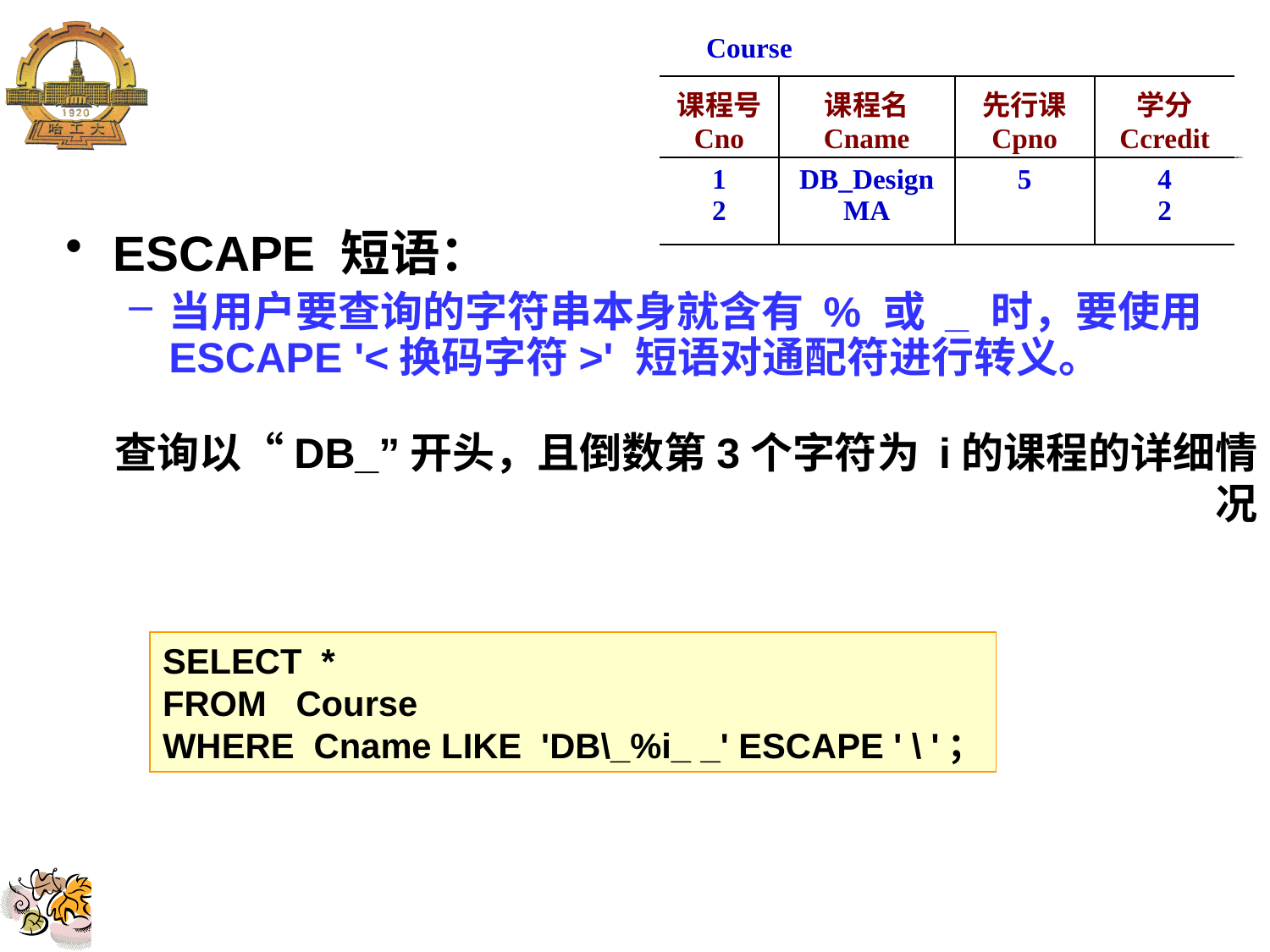

Course
| 课程号 Cno | 课程名 Cname | 先行课 Cpno | 学分 Ccredit |
| --- | --- | --- | --- |
| 1 2 | DB\_Design MA | 5 | 4 2 |
ESCAPE 短语：
当用户要查询的字符串本身就含有 % 或 _ 时，要使用ESCAPE '<换码字符>' 短语对通配符进行转义。
查询以“DB_”开头，且倒数第3个字符为 i的课程的详细情况

查询DB_Design课程的课程号和学分
SELECT Cno，Ccredit
FROM Course
WHERE Cname LIKE 'DB_Design'
SELECT  *
FROM   Course
WHERE  Cname LIKE  'DB\_%i_ _' ESCAPE ' \ '；
SELECT Cno，Ccredit
FROM     Course
WHERE  Cname LIKE 'DB\_Design'
                ESCAPE '\'